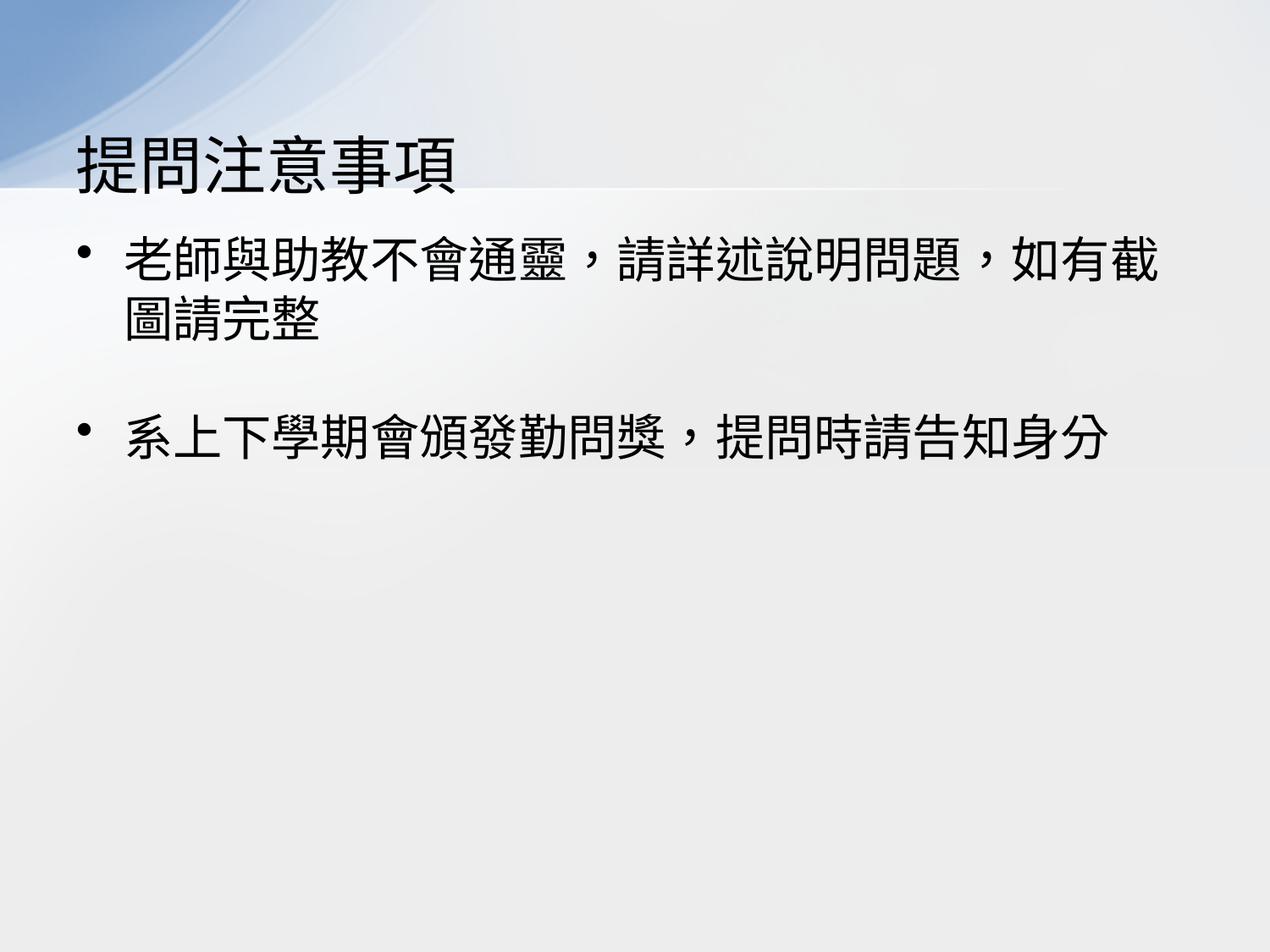

# 提問注意事項
老師與助教不會通靈，請詳述說明問題，如有截圖請完整

系上下學期會頒發勤問獎，提問時請告知身分